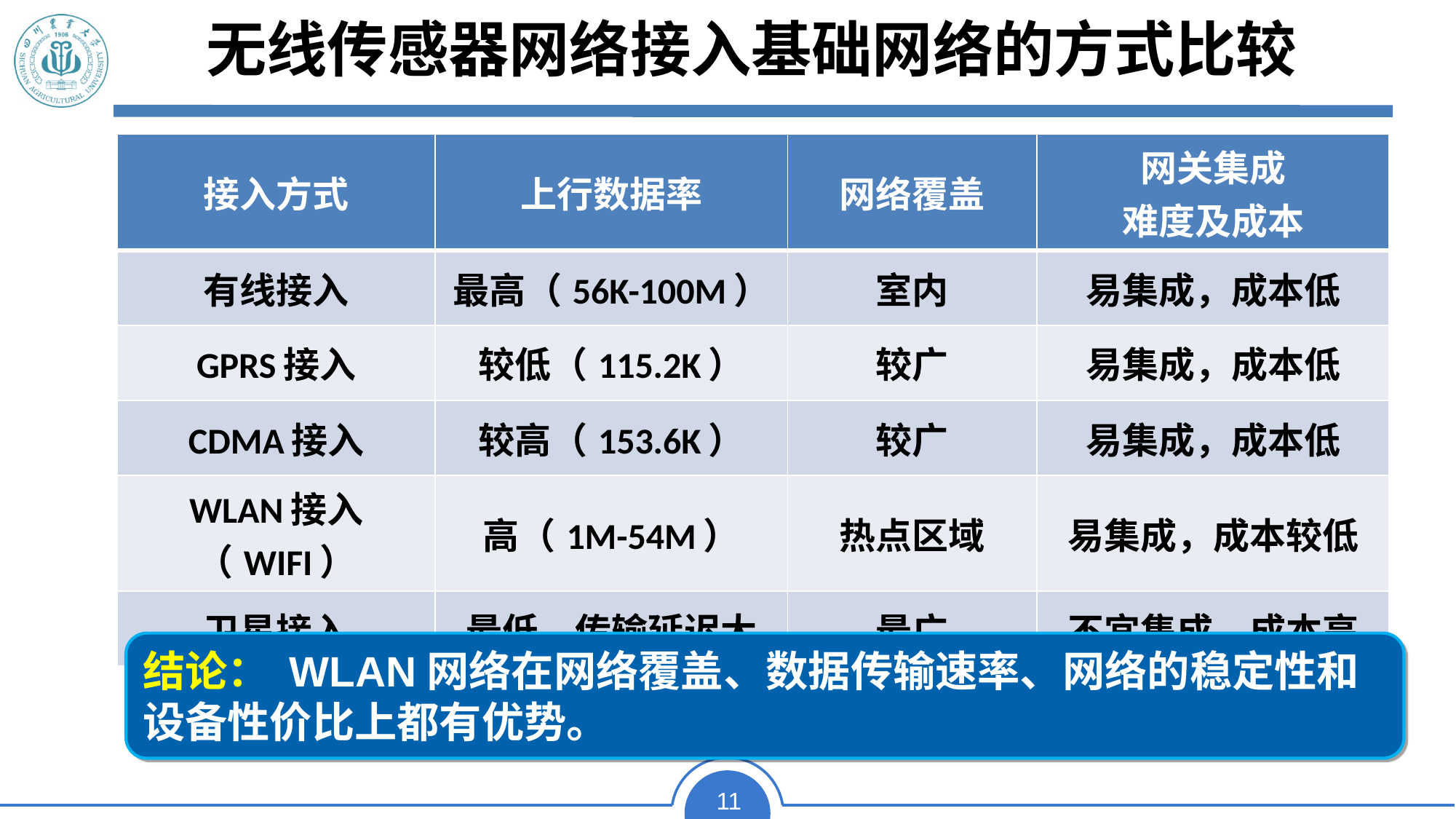

# 无线传感器网络接入基础网络的方式比较
| 接入方式 | 上行数据率 | 网络覆盖 | 网关集成 难度及成本 |
| --- | --- | --- | --- |
| 有线接入 | 最高（56K-100M） | 室内 | 易集成，成本低 |
| GPRS接入 | 较低（115.2K） | 较广 | 易集成，成本低 |
| CDMA接入 | 较高（153.6K） | 较广 | 易集成，成本低 |
| WLAN接入（WIFI） | 高（1M-54M） | 热点区域 | 易集成，成本较低 |
| 卫星接入 | 最低，传输延迟大 | 最广 | 不宜集成，成本高 |
结论： WLAN网络在网络覆盖、数据传输速率、网络的稳定性和设备性价比上都有优势。